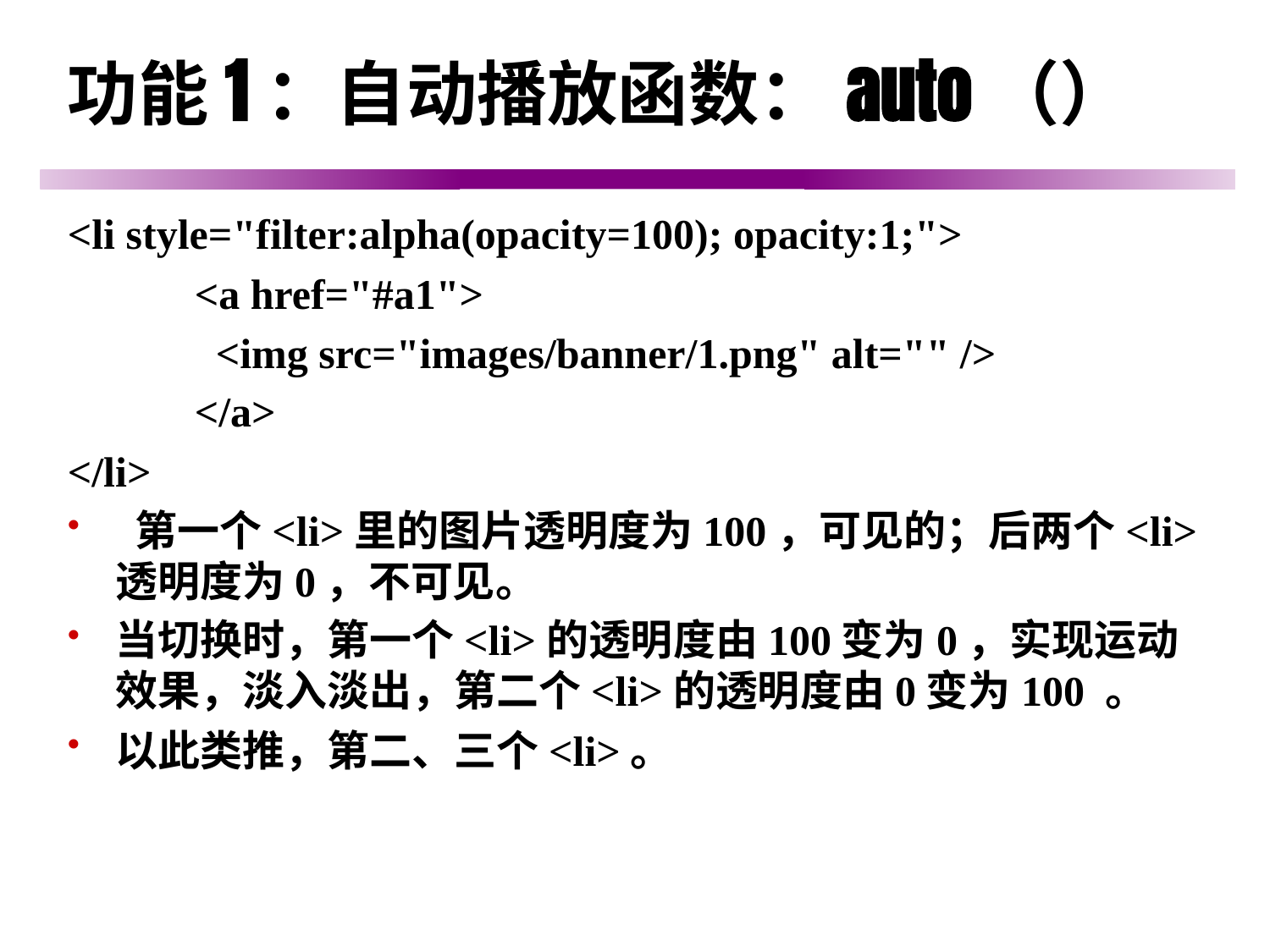

# 功能1：自动播放函数：auto（）
<li style="filter:alpha(opacity=100); opacity:1;">
	<a href="#a1">
	  <img src="images/banner/1.png" alt="" />
	</a>
</li>
 第一个<li>里的图片透明度为100，可见的；后两个<li>透明度为0，不可见。
当切换时，第一个<li>的透明度由100变为0，实现运动效果，淡入淡出，第二个<li>的透明度由0变为100 。
以此类推，第二、三个<li>。